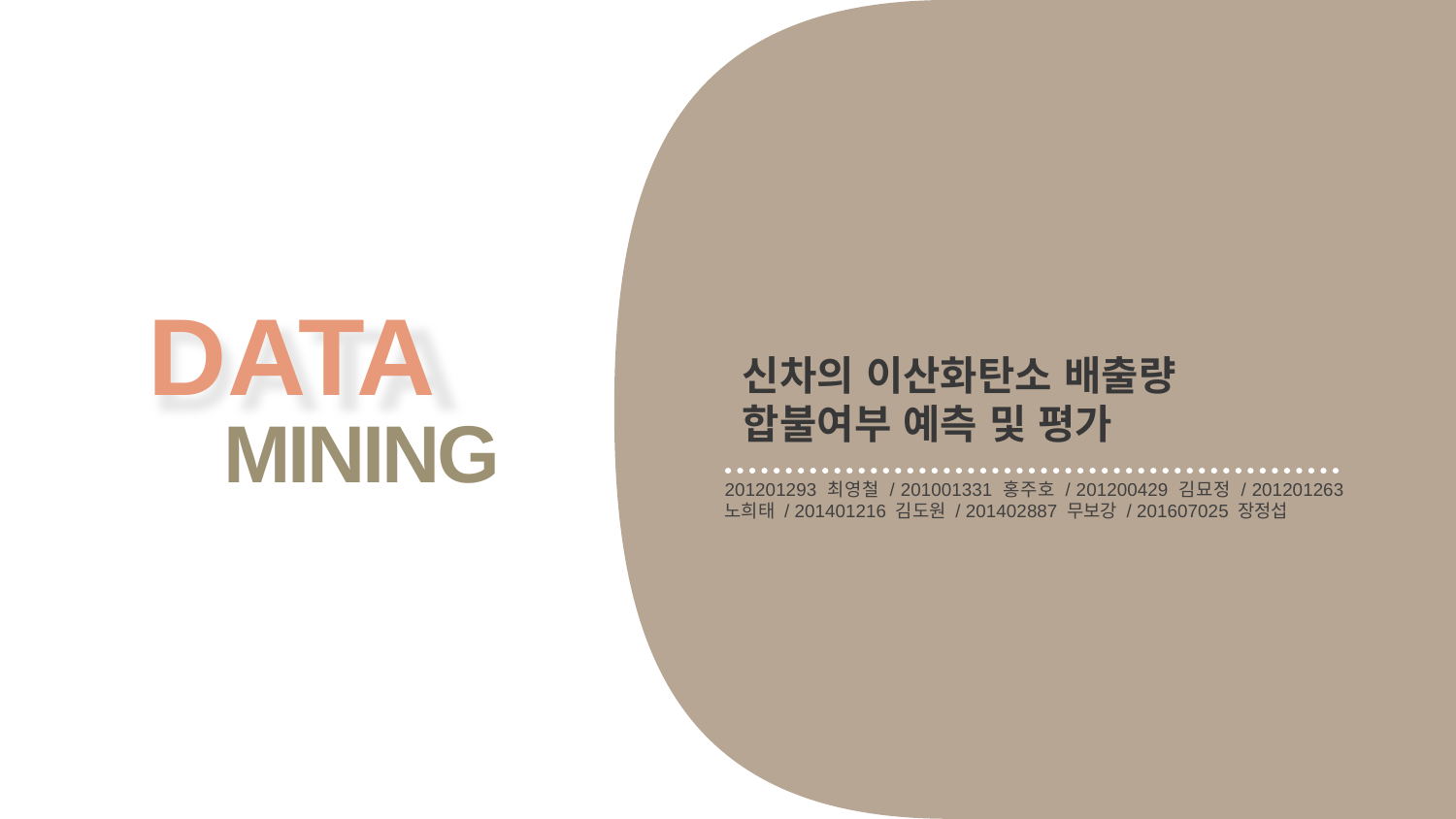

DATA
MINING
신차의 이산화탄소 배출량
합불여부 예측 및 평가
201201293 최영철 / 201001331 홍주호 / 201200429 김묘정 / 201201263 노희태 / 201401216 김도원 / 201402887 무보강 / 201607025 장정섭